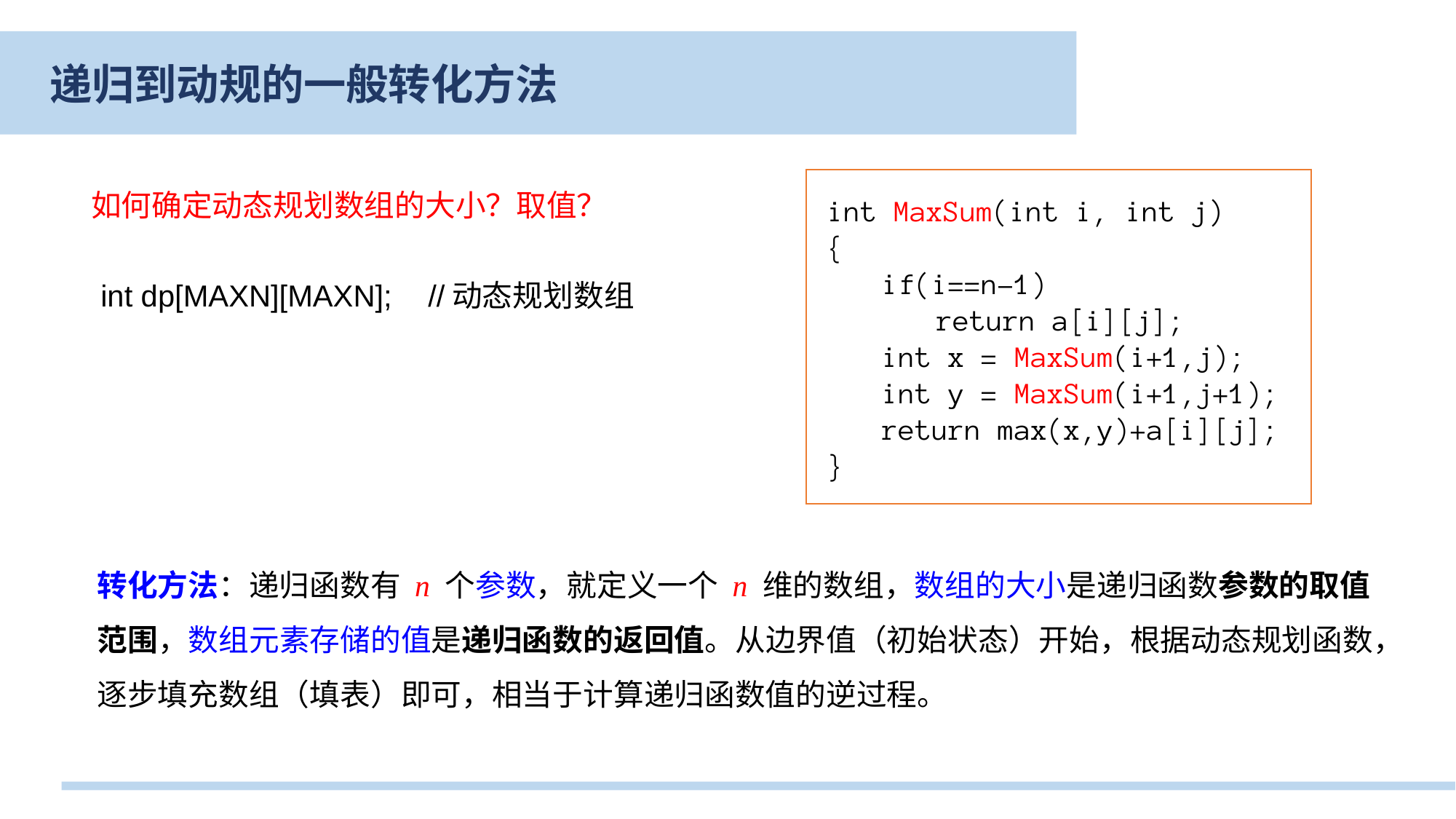

递归到动规的一般转化方法
int MaxSum(int i, int j)
{
if(i==n-1)
return a[i][j];
int x = MaxSum(i+1,j);
int y = MaxSum(i+1,j+1);
return max(x,y)+a[i][j];
}
如何确定动态规划数组的大小？取值？
int dp[MAXN][MAXN];	//动态规划数组
转化方法：递归函数有 n 个参数，就定义一个 n 维的数组，数组的大小是递归函数参数的取值范围，数组元素存储的值是递归函数的返回值。从边界值（初始状态）开始，根据动态规划函数，逐步填充数组（填表）即可，相当于计算递归函数值的逆过程。